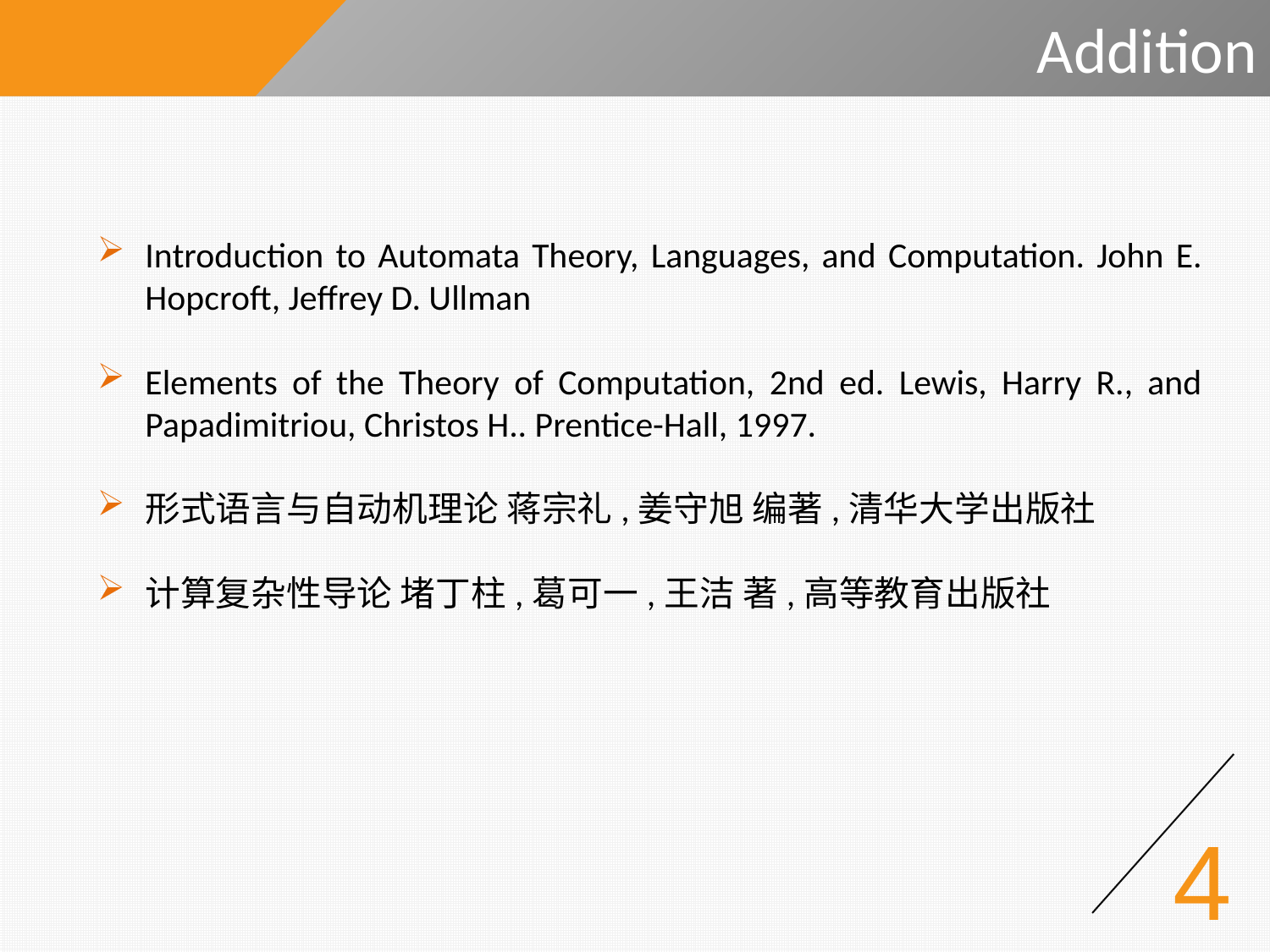

# Addition
Introduction to Automata Theory, Languages, and Computation. John E. Hopcroft, Jeffrey D. Ullman

Elements of the Theory of Computation, 2nd ed. Lewis, Harry R., and Papadimitriou, Christos H.. Prentice-Hall, 1997.

形式语言与自动机理论 蒋宗礼,姜守旭 编著,清华大学出版社

计算复杂性导论 堵丁柱,葛可一,王洁 著,高等教育出版社
4